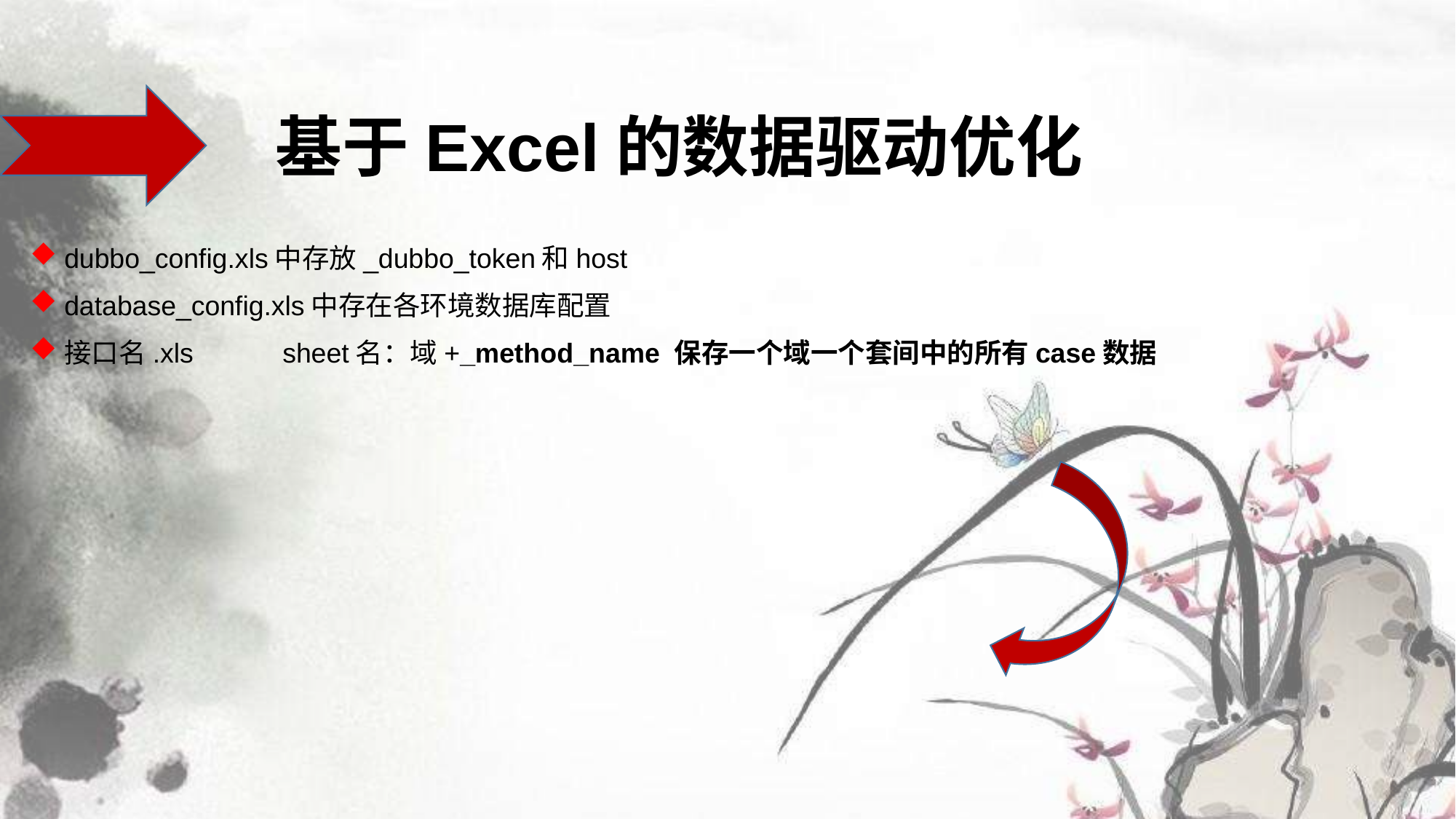

基于Excel的数据驱动优化
dubbo_config.xls中存放_dubbo_token和host
database_config.xls中存在各环境数据库配置
接口名.xls	sheet名：域+_method_name 保存一个域一个套间中的所有case数据